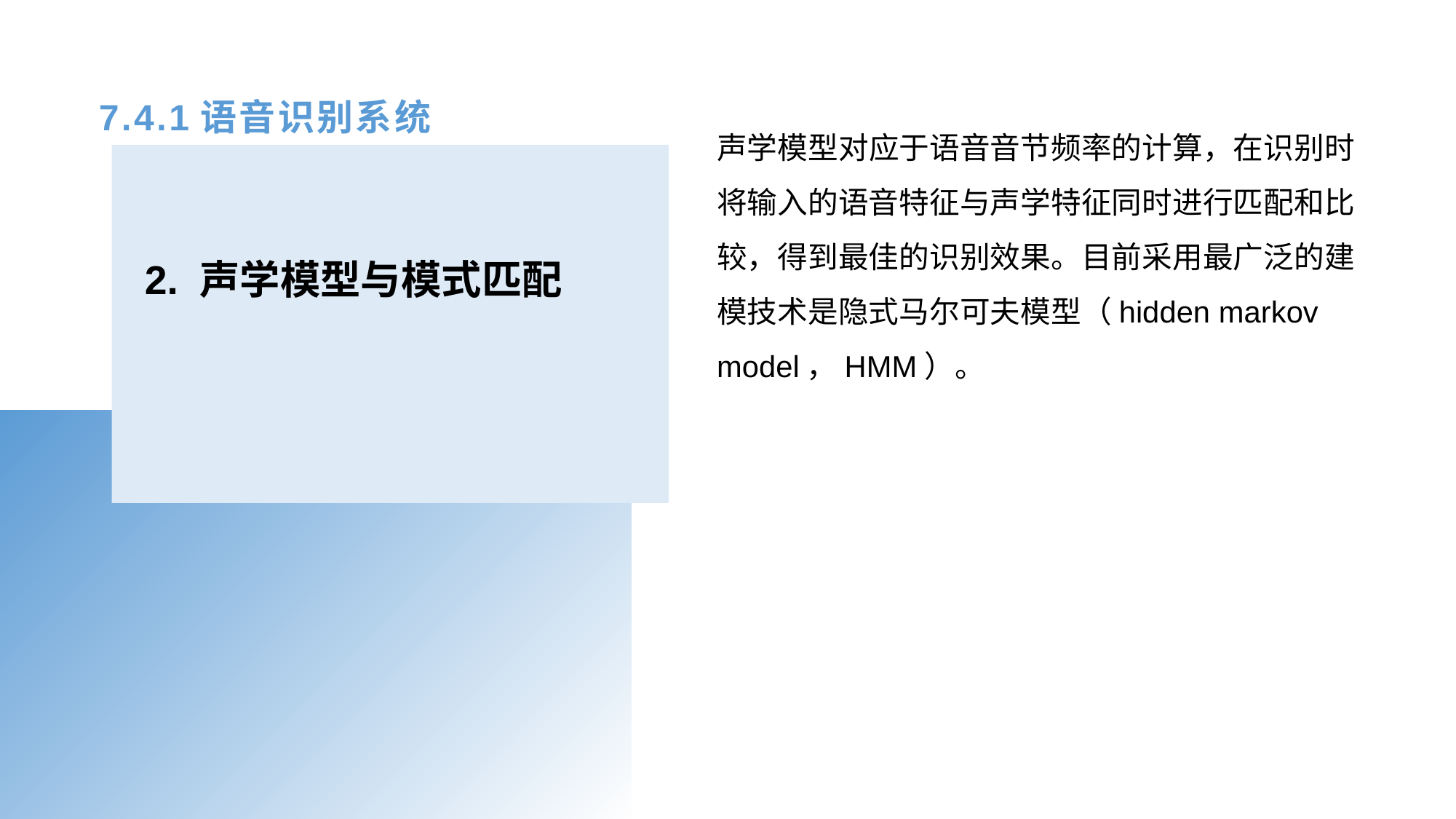

7.4.1语音识别系统
声学模型对应于语音音节频率的计算，在识别时将输入的语音特征与声学特征同时进行匹配和比较，得到最佳的识别效果。目前采用最广泛的建模技术是隐式马尔可夫模型（hidden markov model，HMM）。

2. 声学模型与模式匹配